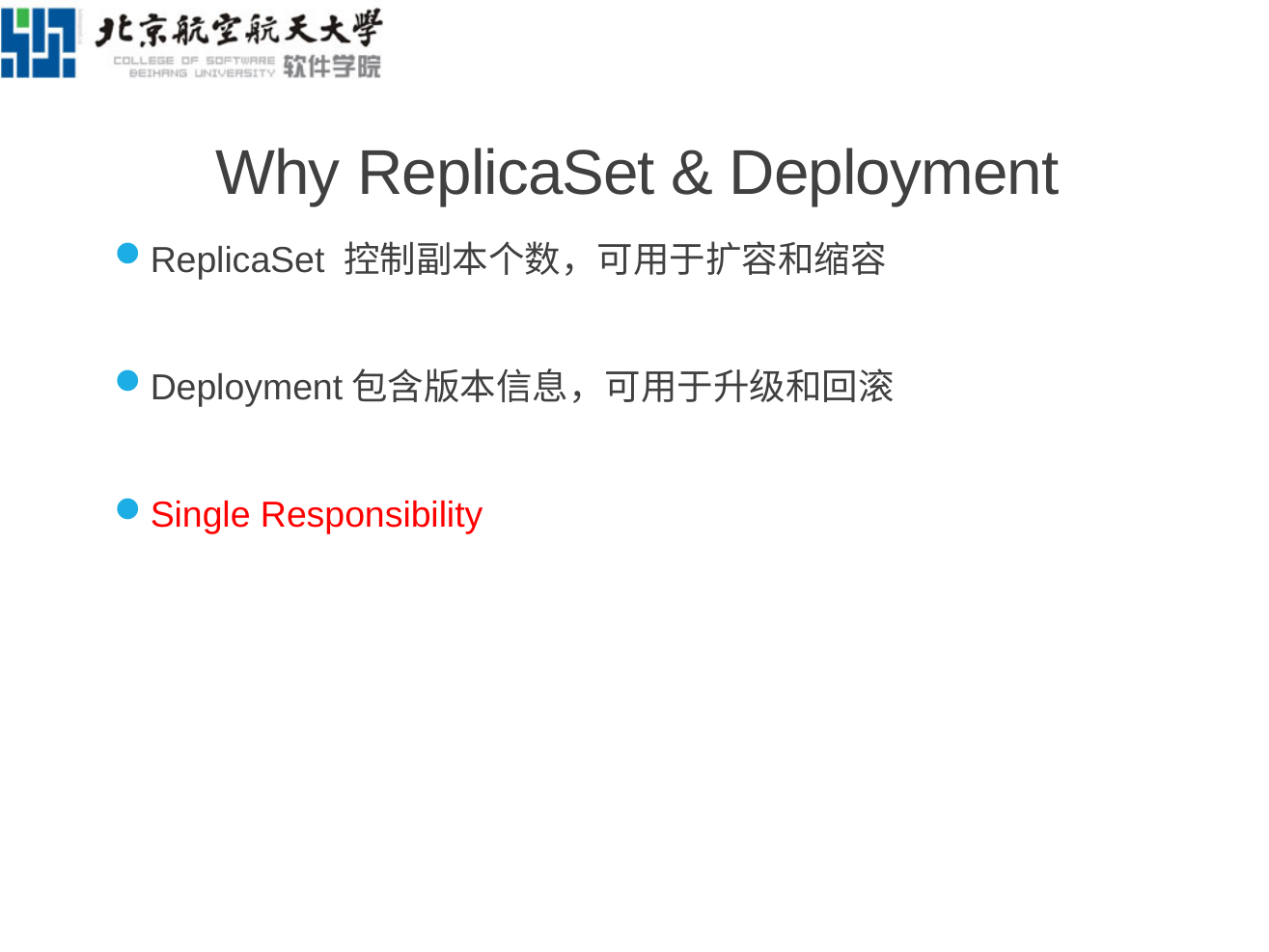

# Why ReplicaSet & Deployment
ReplicaSet 控制副本个数，可用于扩容和缩容

Deployment包含版本信息，可用于升级和回滚

Single Responsibility